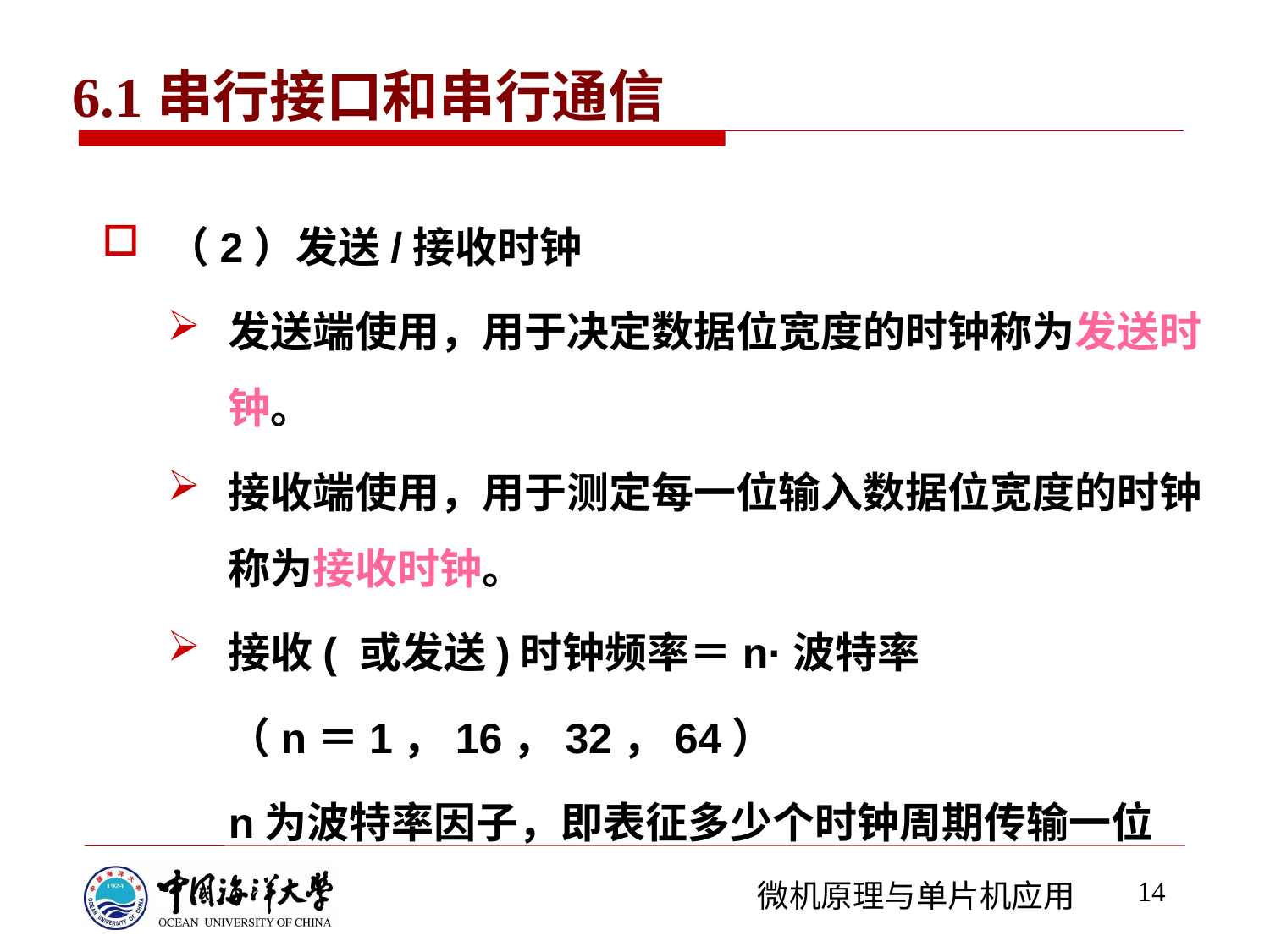

6.1串行接口和串行通信
（2）发送/接收时钟
发送端使用，用于决定数据位宽度的时钟称为发送时钟。
接收端使用，用于测定每一位输入数据位宽度的时钟称为接收时钟。
接收( 或发送)时钟频率＝n·波特率
（n＝1，16，32，64）
n为波特率因子，即表征多少个时钟周期传输一位

14